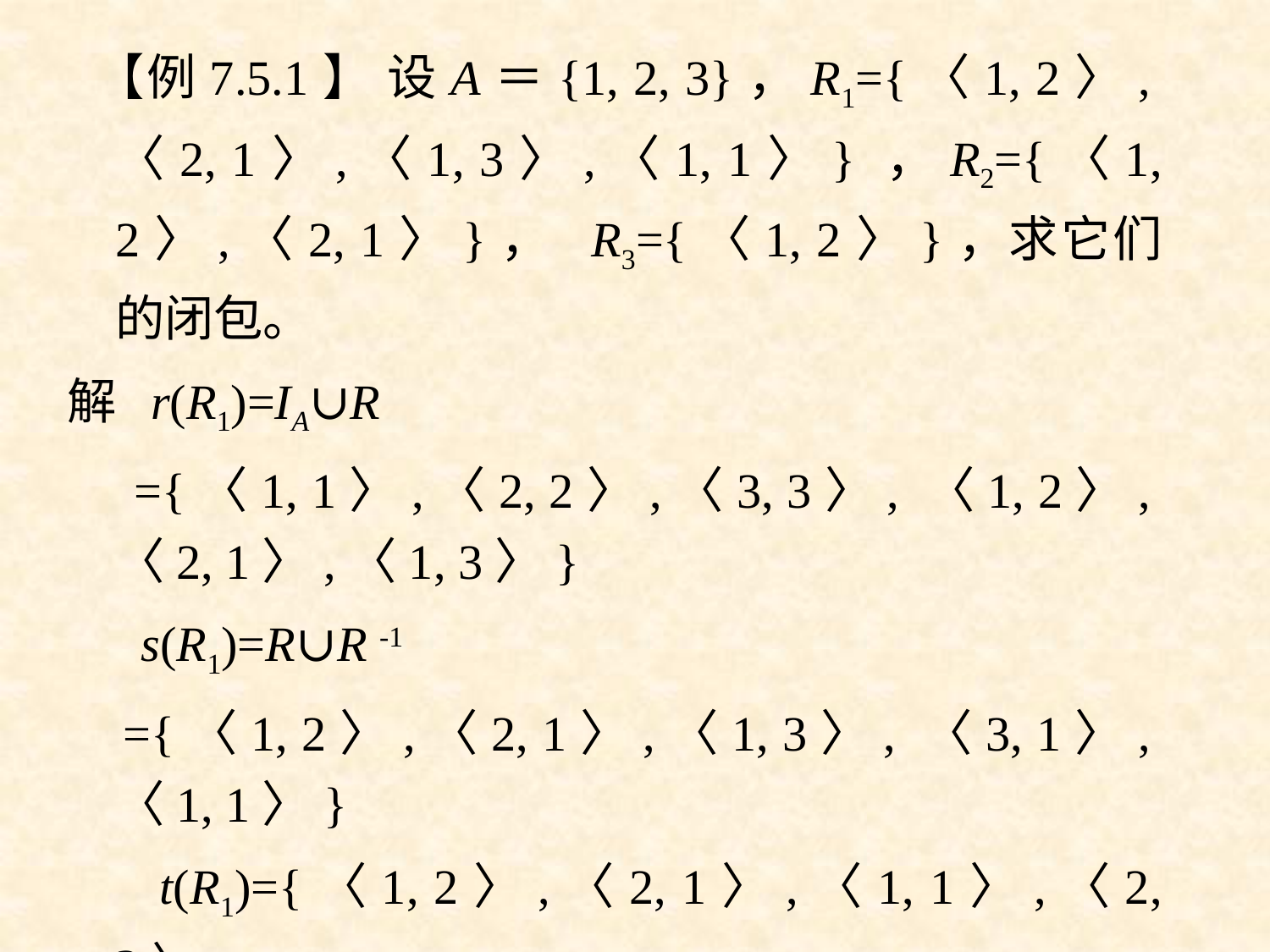

【例7.5.1】 设A＝{1, 2, 3}，R1={〈1, 2〉,〈2, 1〉,〈1, 3〉,〈1, 1〉} ，R2={〈1, 2〉,〈2, 1〉}，  R3={〈1, 2〉}，求它们的闭包。
解  r(R1)=IA∪R
     ={〈1, 1〉,〈2, 2〉,〈3, 3〉, 〈1, 2〉,〈2, 1〉,〈1, 3〉}
      s(R1)=R∪R -1
    ={〈1, 2〉,〈2, 1〉,〈1, 3〉, 〈3, 1〉,〈1, 1〉}
      t(R1)={〈1, 2〉,〈2, 1〉,〈1, 1〉,〈2, 2〉,
                  〈1, 3〉, 〈2, 3〉}